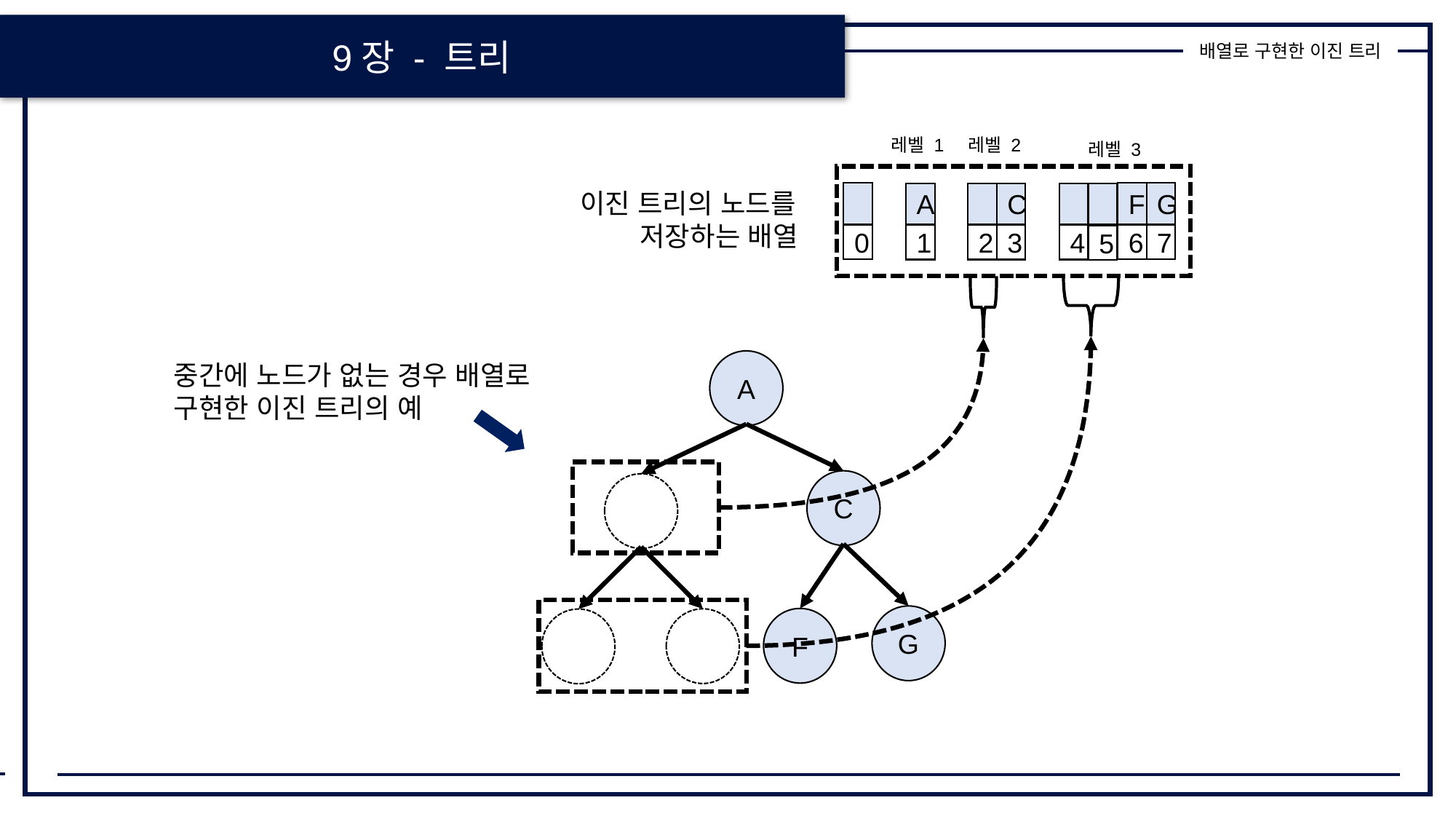

9장 - 트리

배열로 구현한 이진 트리
레벨 1
레벨 2
레벨 3

이진 트리의 노드를
       저장하는 배열

0
F
6
G
7

4

5
A

2
C
3
1

A
C

G
F

중간에 노드가 없는 경우 배열로
구현한 이진 트리의 예